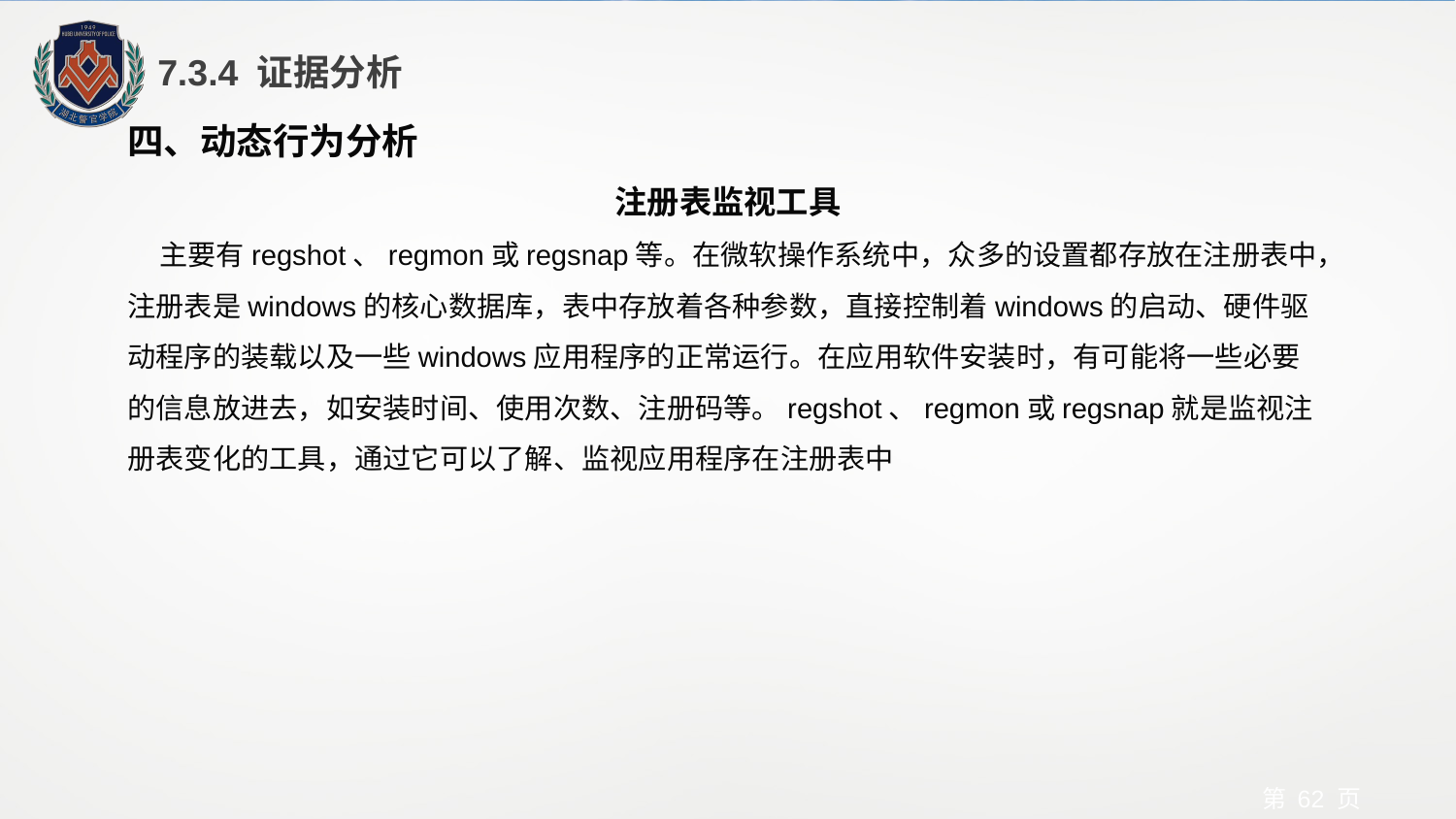

7.3.4 证据分析
四、动态行为分析
注册表监视工具
    主要有regshot、regmon或regsnap等。在微软操作系统中，众多的设置都存放在注册表中，注册表是windows的核心数据库，表中存放着各种参数，直接控制着windows的启动、硬件驱动程序的装载以及一些windows应用程序的正常运行。在应用软件安装时，有可能将一些必要的信息放进去，如安装时间、使用次数、注册码等。regshot、regmon或regsnap就是监视注册表变化的工具，通过它可以了解、监视应用程序在注册表中